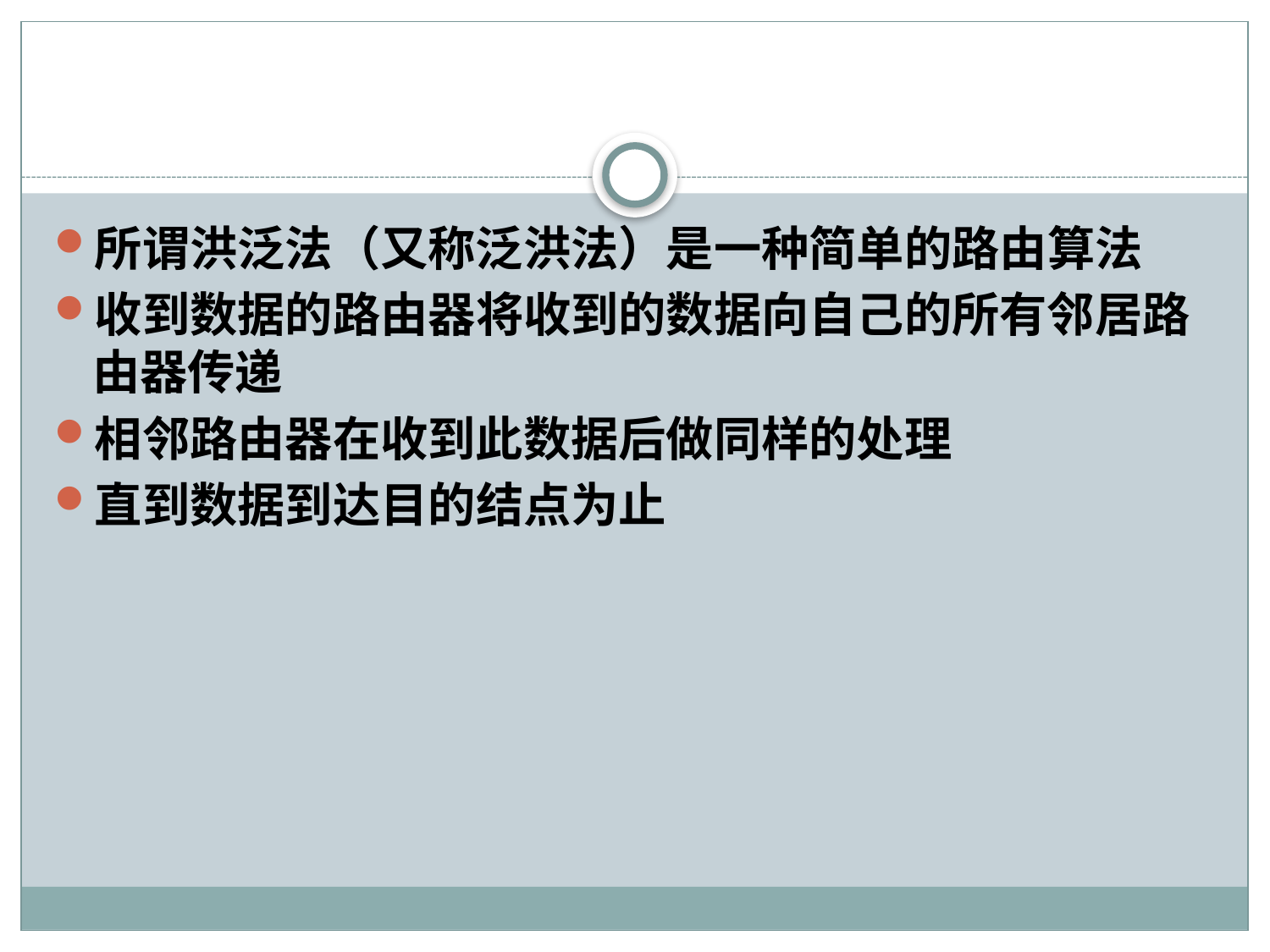

#
所谓洪泛法（又称泛洪法）是一种简单的路由算法
收到数据的路由器将收到的数据向自己的所有邻居路由器传递
相邻路由器在收到此数据后做同样的处理
直到数据到达目的结点为止